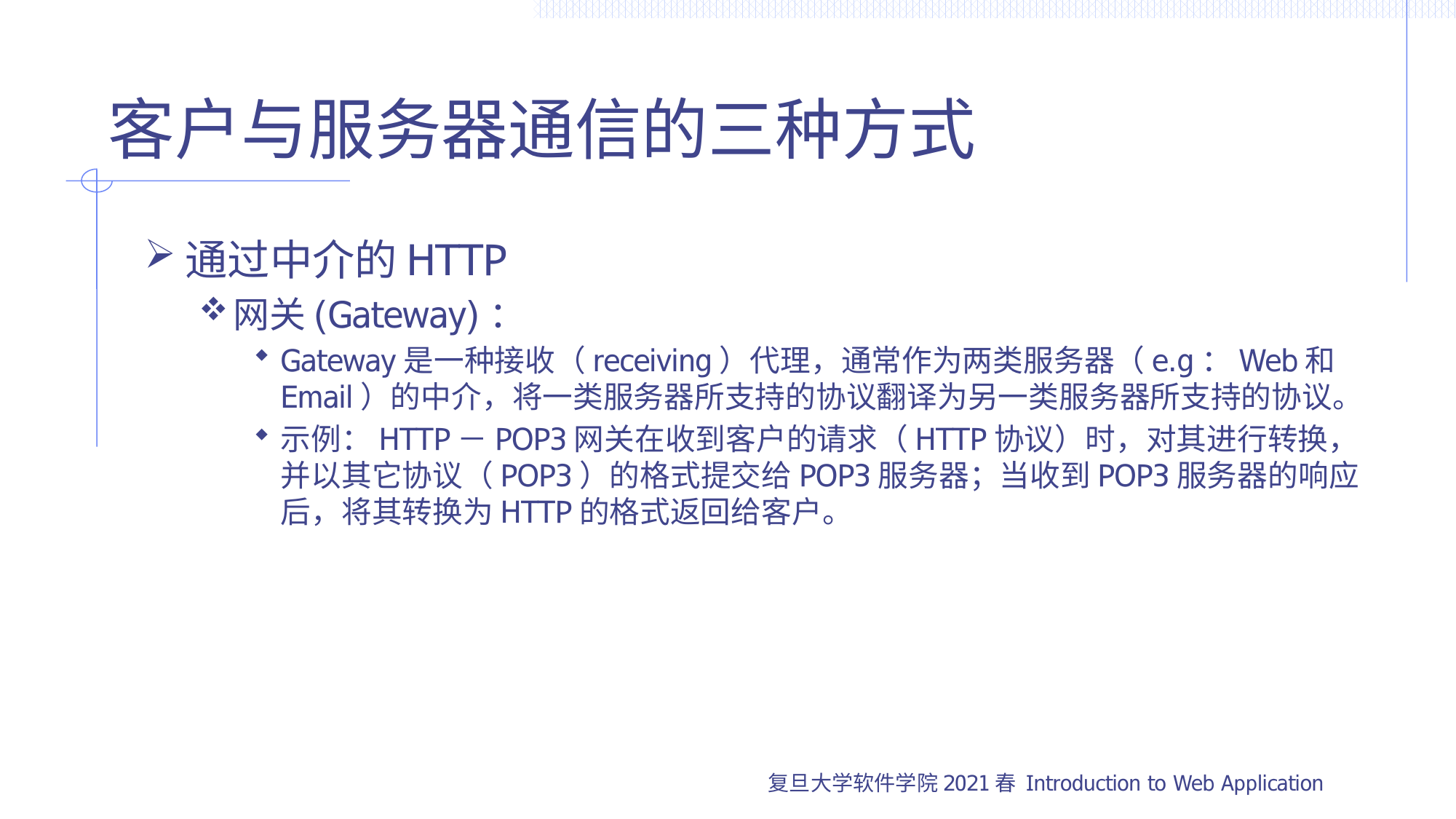

# 客户与服务器通信的三种方式
通过中介的HTTP
网关(Gateway)：
Gateway是一种接收（receiving）代理，通常作为两类服务器（e.g：Web和Email）的中介，将一类服务器所支持的协议翻译为另一类服务器所支持的协议。
示例：HTTP－POP3网关在收到客户的请求（HTTP协议）时，对其进行转换，并以其它协议（POP3）的格式提交给POP3服务器；当收到POP3服务器的响应后，将其转换为HTTP的格式返回给客户。